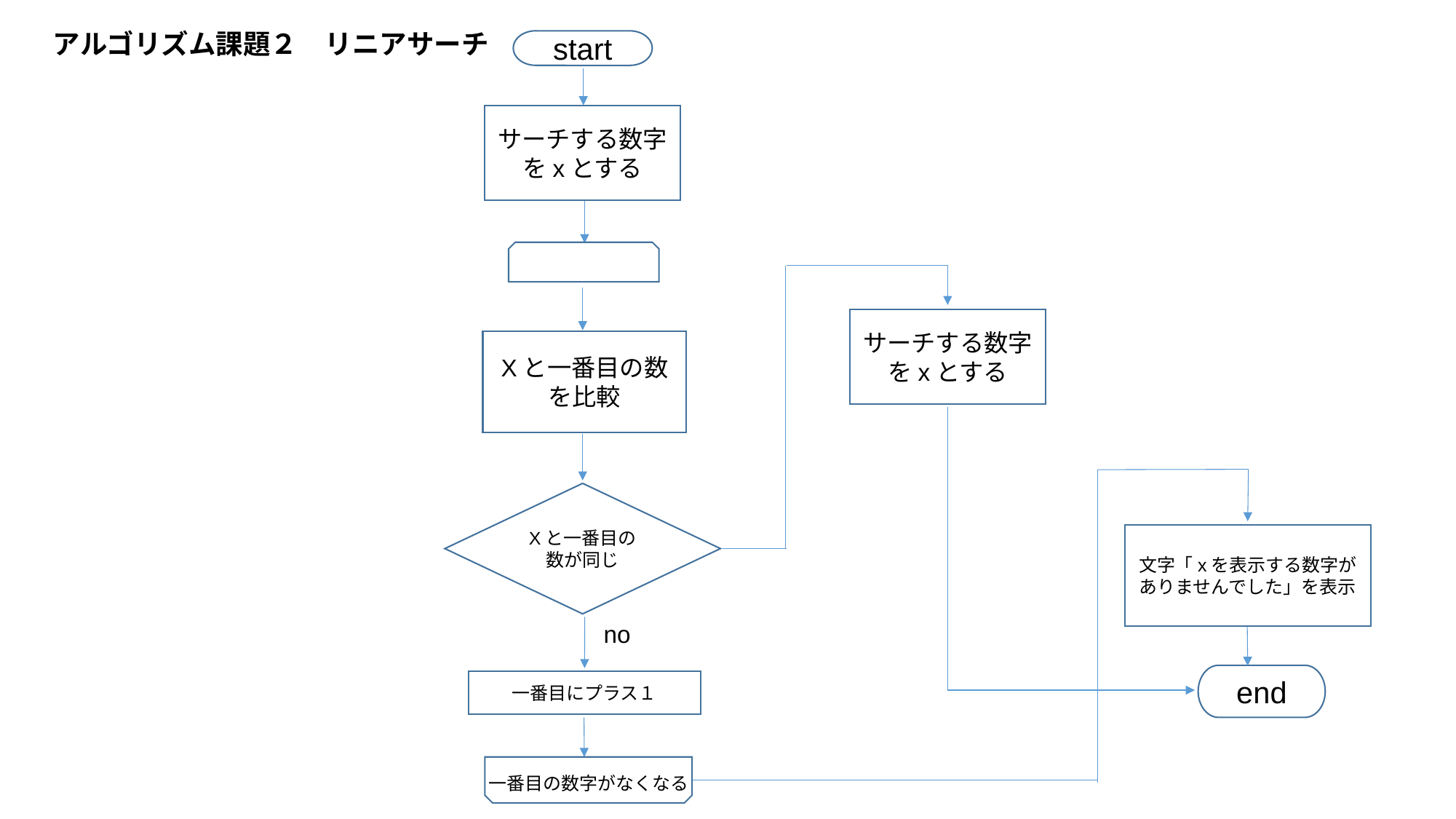

アルゴリズム課題２　リニアサーチ
start
サーチする数字をxとする

サーチする数字をxとする
Xと一番目の数を比較
Xと一番目の数が同じ
文字「xを表示する数字がありませんでした」を表示
no
end
一番目にプラス１

一番目の数字がなくなる